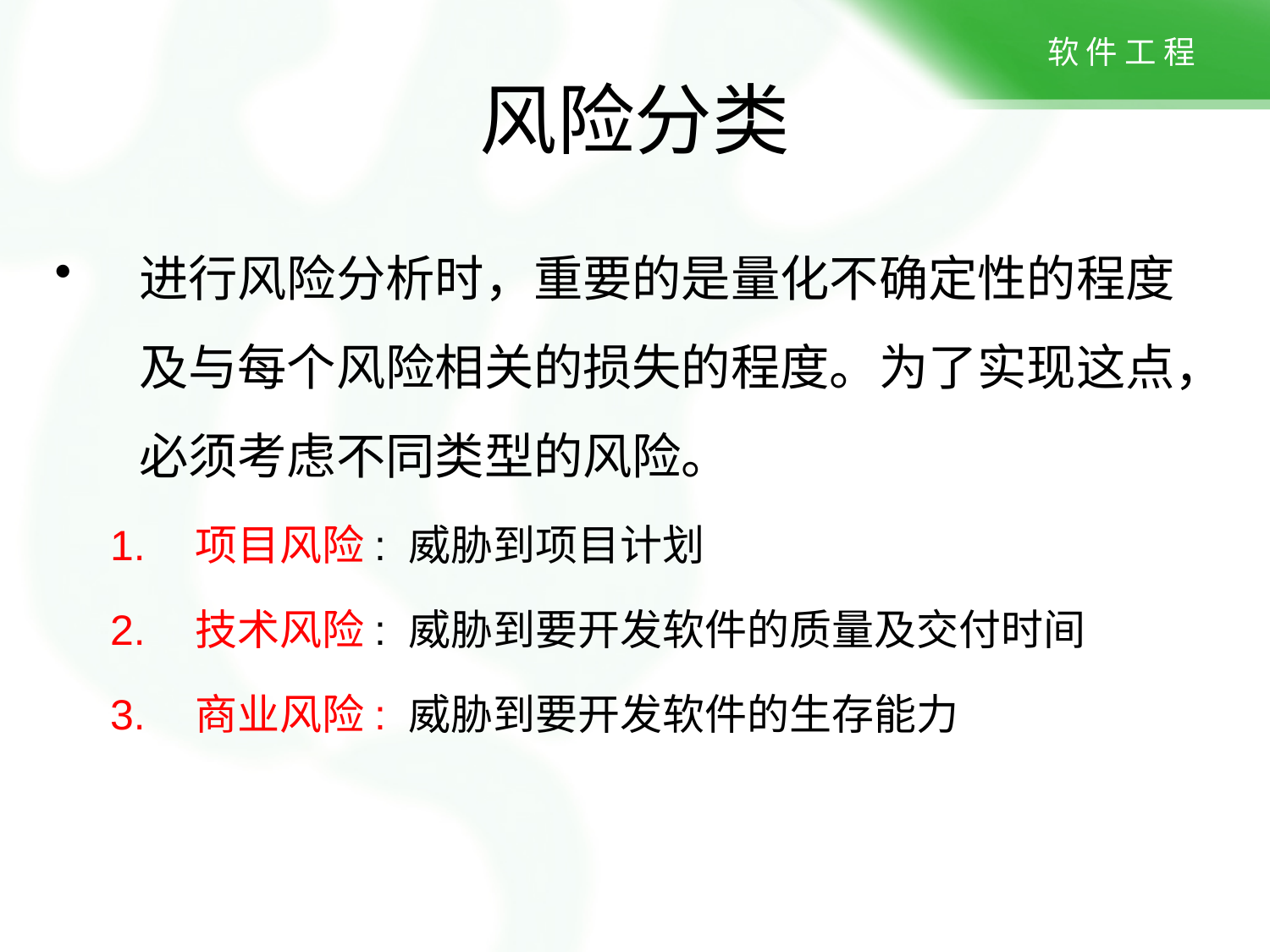

# 风险分类
进行风险分析时，重要的是量化不确定性的程度及与每个风险相关的损失的程度。为了实现这点，必须考虑不同类型的风险。
项目风险: 威胁到项目计划
技术风险: 威胁到要开发软件的质量及交付时间
商业风险: 威胁到要开发软件的生存能力